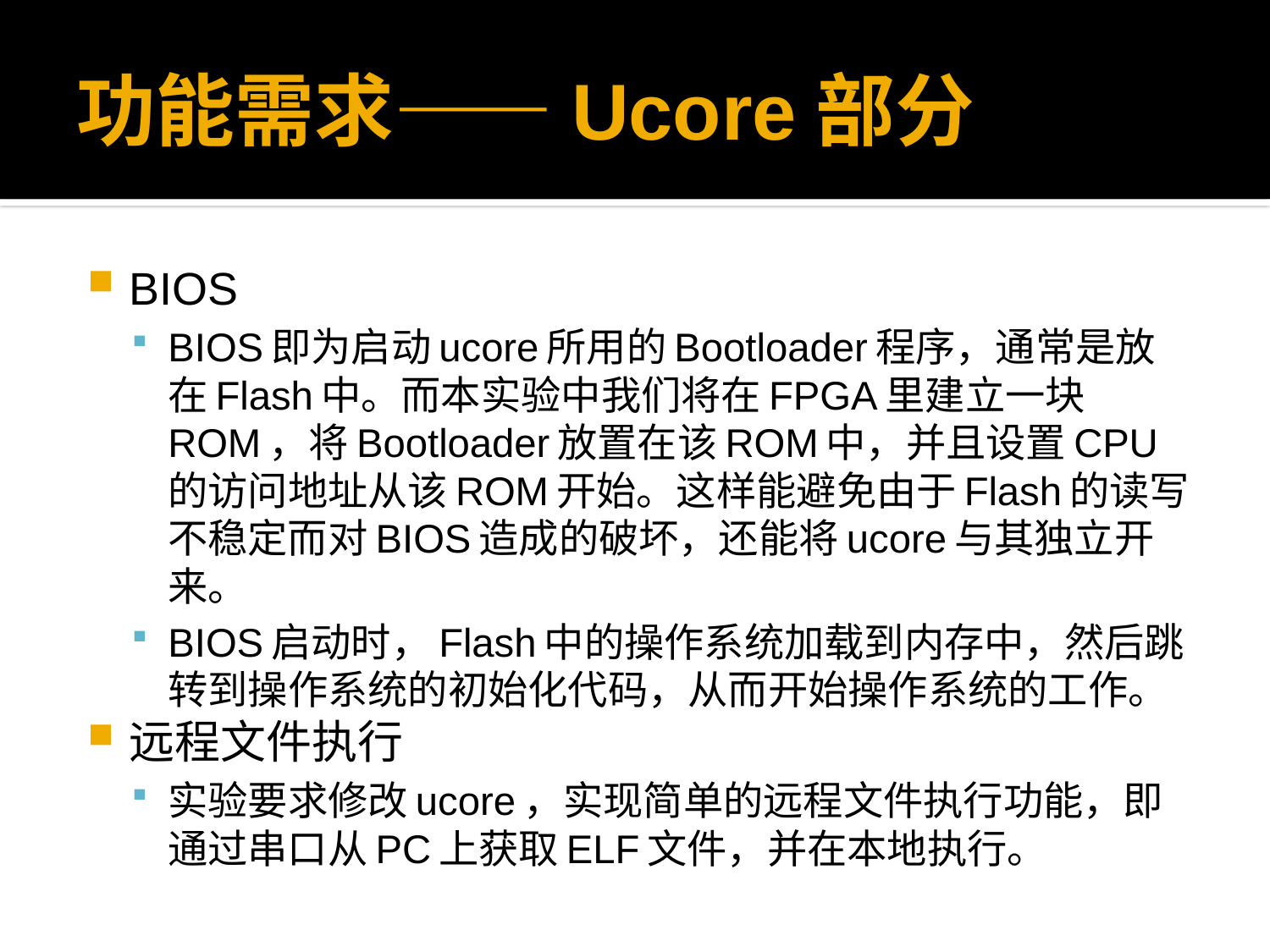

# 功能需求——Ucore部分
BIOS
BIOS即为启动ucore所用的Bootloader程序，通常是放在Flash中。而本实验中我们将在FPGA里建立一块ROM，将Bootloader放置在该ROM中，并且设置CPU的访问地址从该ROM开始。这样能避免由于Flash的读写不稳定而对BIOS造成的破坏，还能将ucore与其独立开来。
BIOS启动时，Flash中的操作系统加载到内存中，然后跳转到操作系统的初始化代码，从而开始操作系统的工作。
远程文件执行
实验要求修改ucore，实现简单的远程文件执行功能，即通过串口从PC上获取ELF文件，并在本地执行。